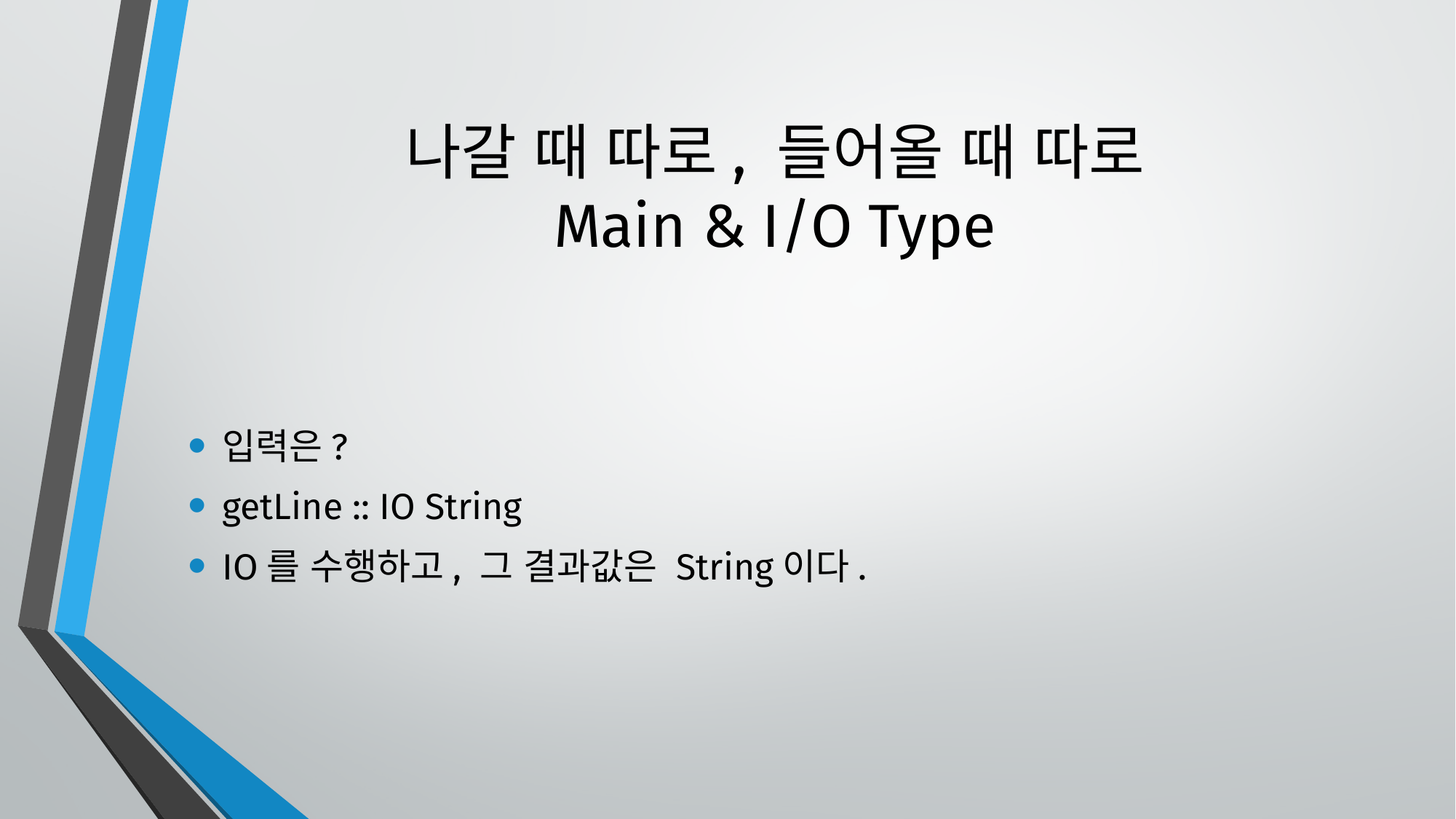

# 나갈 때 따로, 들어올 때 따로 Main & I/O Type
입력은?
getLine :: IO String
IO를 수행하고, 그 결과값은 String이다.